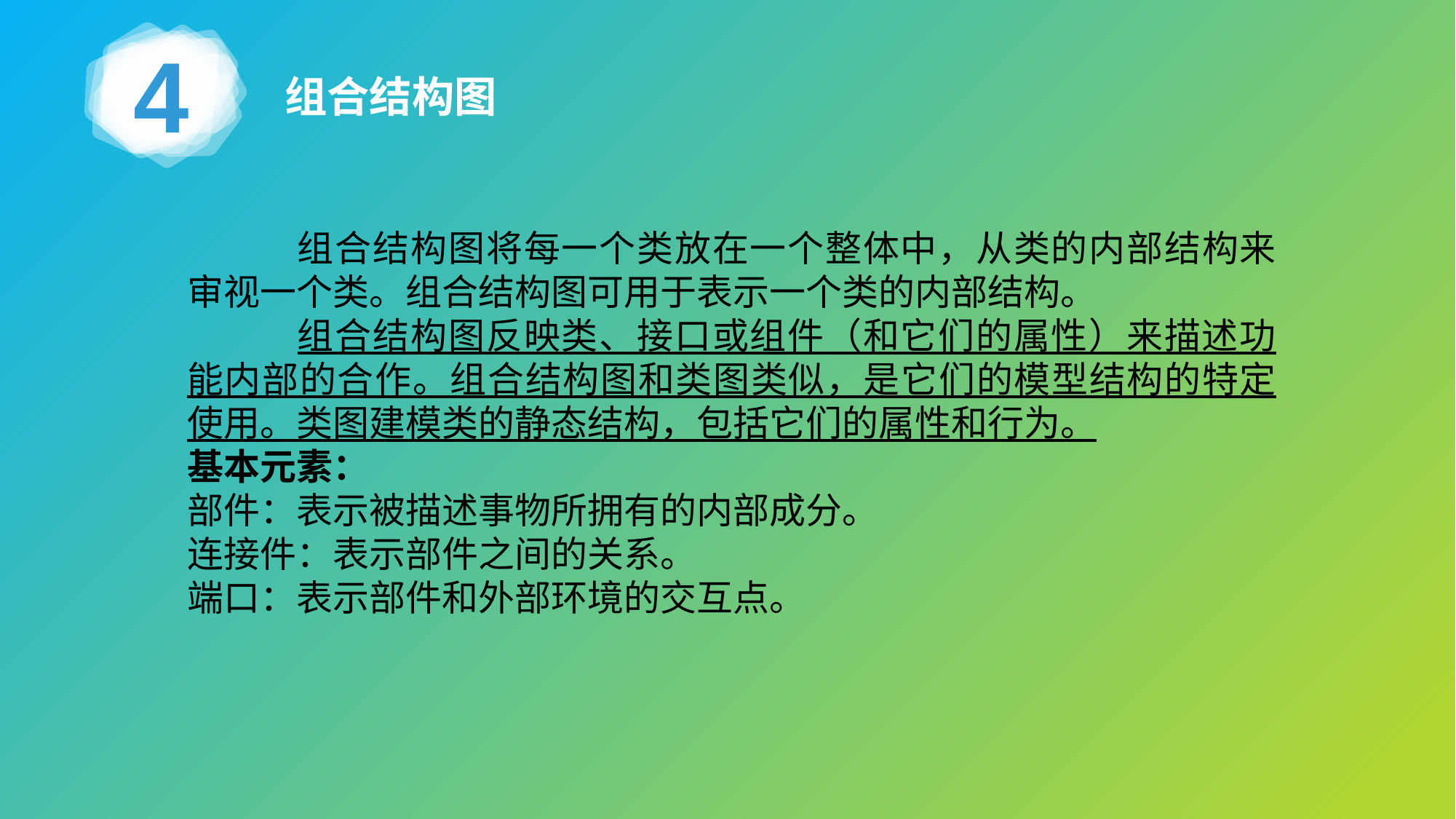

4

组合结构图
	组合结构图将每一个类放在一个整体中，从类的内部结构来审视一个类。组合结构图可用于表示一个类的内部结构。
	组合结构图反映类、接口或组件（和它们的属性）来描述功能内部的合作。组合结构图和类图类似，是它们的模型结构的特定使用。类图建模类的静态结构，包括它们的属性和行为。
基本元素：
部件：表示被描述事物所拥有的内部成分。
连接件：表示部件之间的关系。
端口：表示部件和外部环境的交互点。